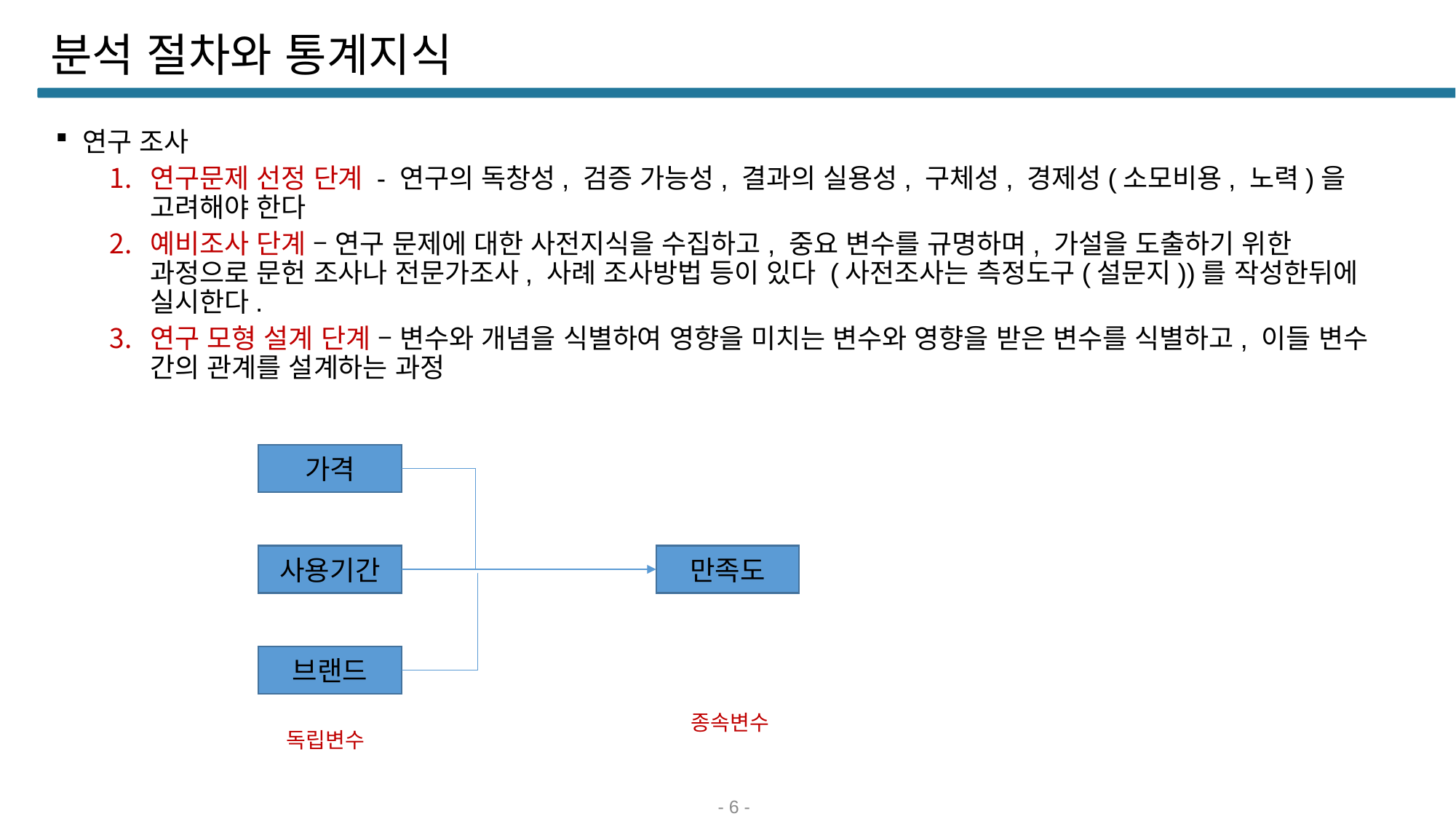

# 분석 절차와 통계지식
연구 조사
연구문제 선정 단계 - 연구의 독창성, 검증 가능성, 결과의 실용성, 구체성, 경제성(소모비용, 노력)을 고려해야 한다
예비조사 단계 – 연구 문제에 대한 사전지식을 수집하고, 중요 변수를 규명하며, 가설을 도출하기 위한 과정으로 문헌 조사나 전문가조사, 사례 조사방법 등이 있다 (사전조사는 측정도구(설문지))를 작성한뒤에 실시한다.
연구 모형 설계 단계 – 변수와 개념을 식별하여 영향을 미치는 변수와 영향을 받은 변수를 식별하고, 이들 변수 간의 관계를 설계하는 과정
가격
사용기간
만족도
브랜드
종속변수
독립변수
- 6 -